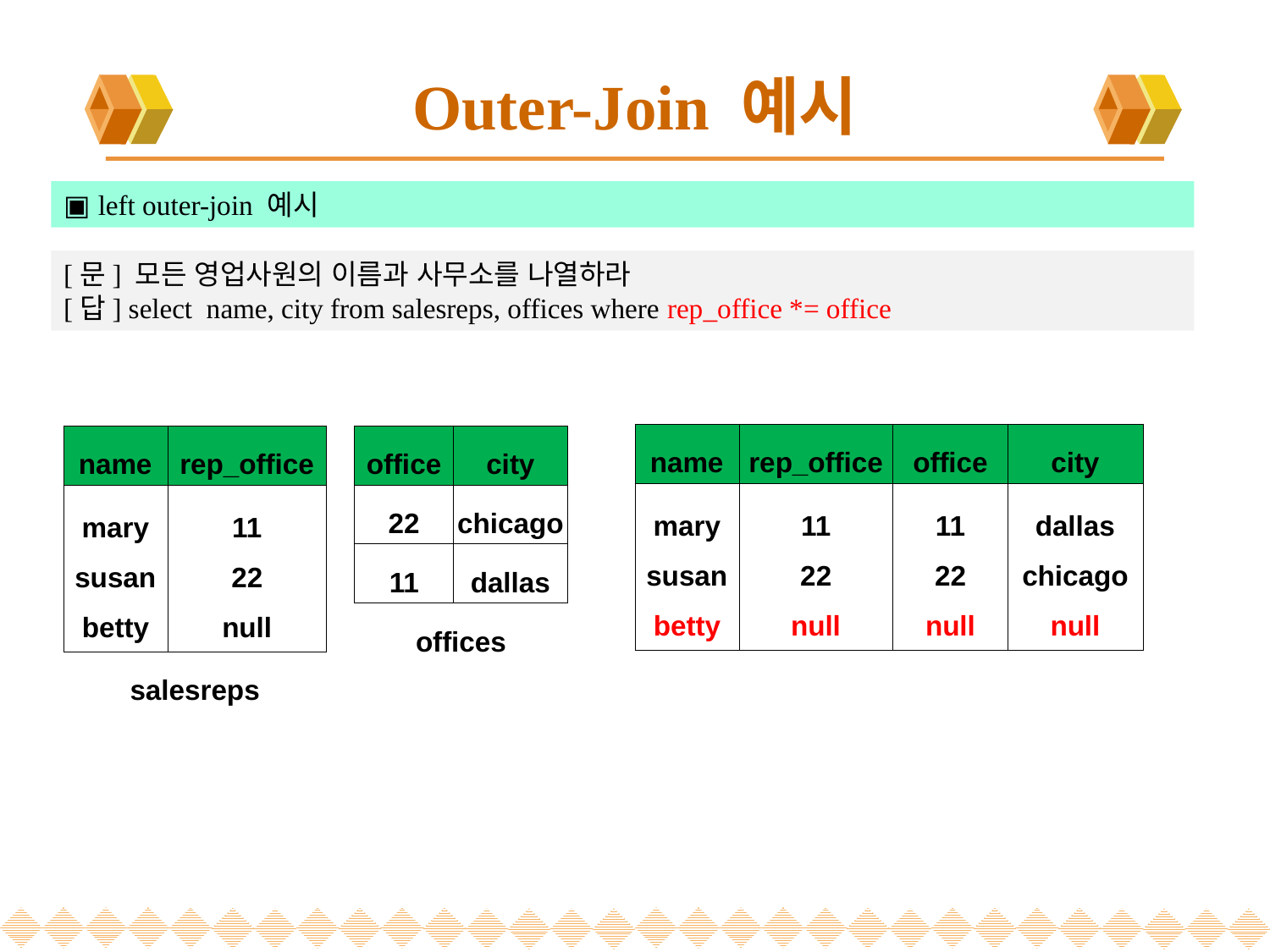

# Outer-Join 예시
▣ left outer-join 예시
[문] 모든 영업사원의 이름과 사무소를 나열하라
[답] select  name, city from salesreps, offices where rep_office *= office
| name | rep\_office | office | city |
| --- | --- | --- | --- |
| mary susan betty | 11 22 null | 11 22 null | dallas chicago null |
| name | rep\_office |
| --- | --- |
| mary susan betty | 11 22 null |
| salesreps |  |
| office | city |
| --- | --- |
| 22 | chicago |
| 11 | dallas |
| offices |  |